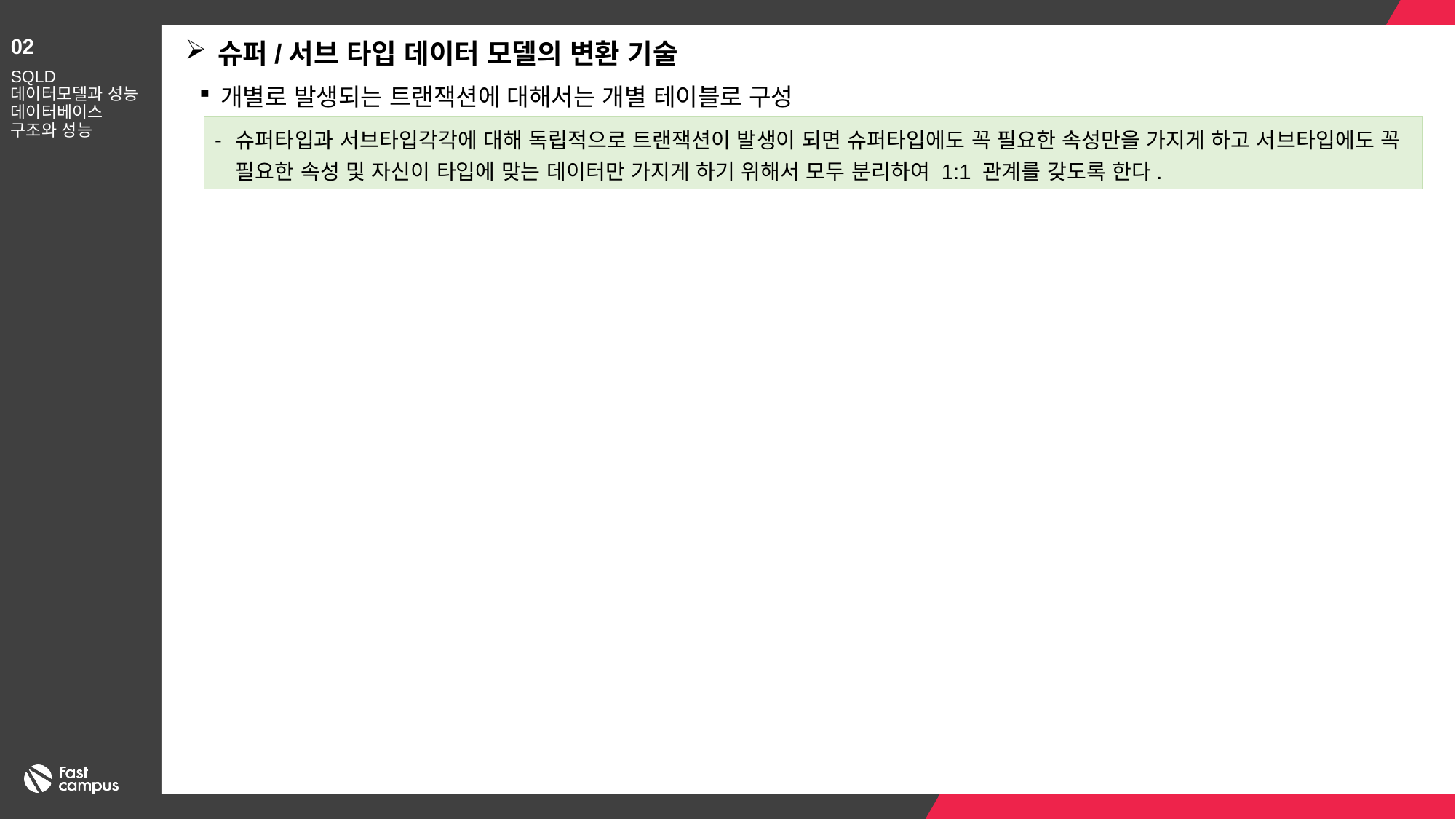

02
슈퍼/서브 타입 데이터 모델의 변환 기술
SQLD
데이터모델과 성능
데이터베이스 구조와 성능

개별로 발생되는 트랜잭션에 대해서는 개별 테이블로 구성
슈퍼타입과 서브타입각각에 대해 독립적으로 트랜잭션이 발생이 되면 슈퍼타입에도 꼭 필요한 속성만을 가지게 하고 서브타입에도 꼭 필요한 속성 및 자신이 타입에 맞는 데이터만 가지게 하기 위해서 모두 분리하여 1:1 관계를 갖도록 한다.